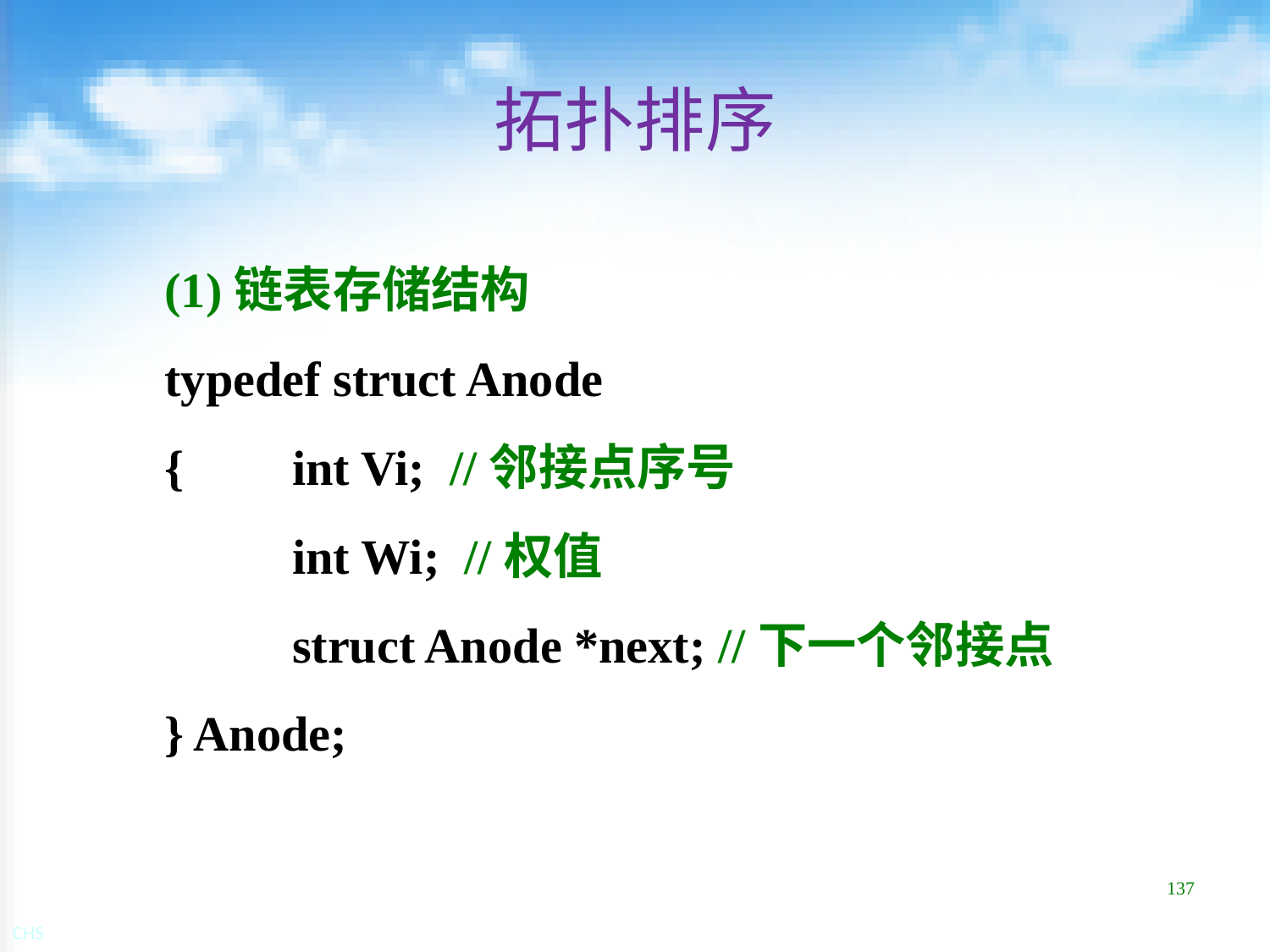

# 拓扑排序
(1)链表存储结构
typedef struct Anode
{	int Vi;  //邻接点序号
		int Wi;  //权值
		struct Anode *next; //下一个邻接点
} Anode;
137